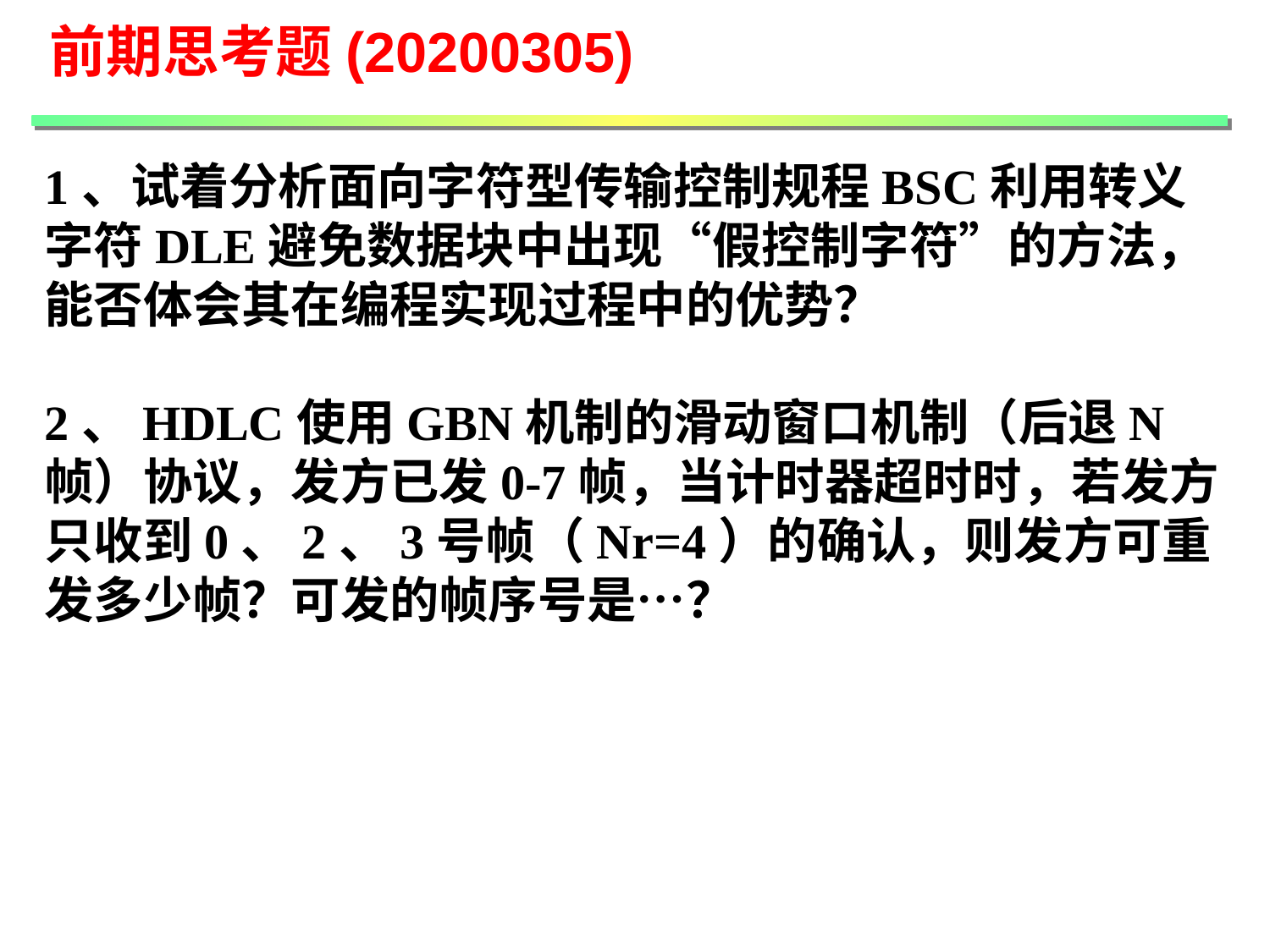

前期思考题(20200305)

1、试着分析面向字符型传输控制规程BSC利用转义字符DLE避免数据块中出现“假控制字符”的方法，能否体会其在编程实现过程中的优势？

2、HDLC使用GBN机制的滑动窗口机制（后退N帧）协议，发方已发0-7帧，当计时器超时时，若发方只收到0、2、3号帧（Nr=4）的确认，则发方可重发多少帧？可发的帧序号是…？